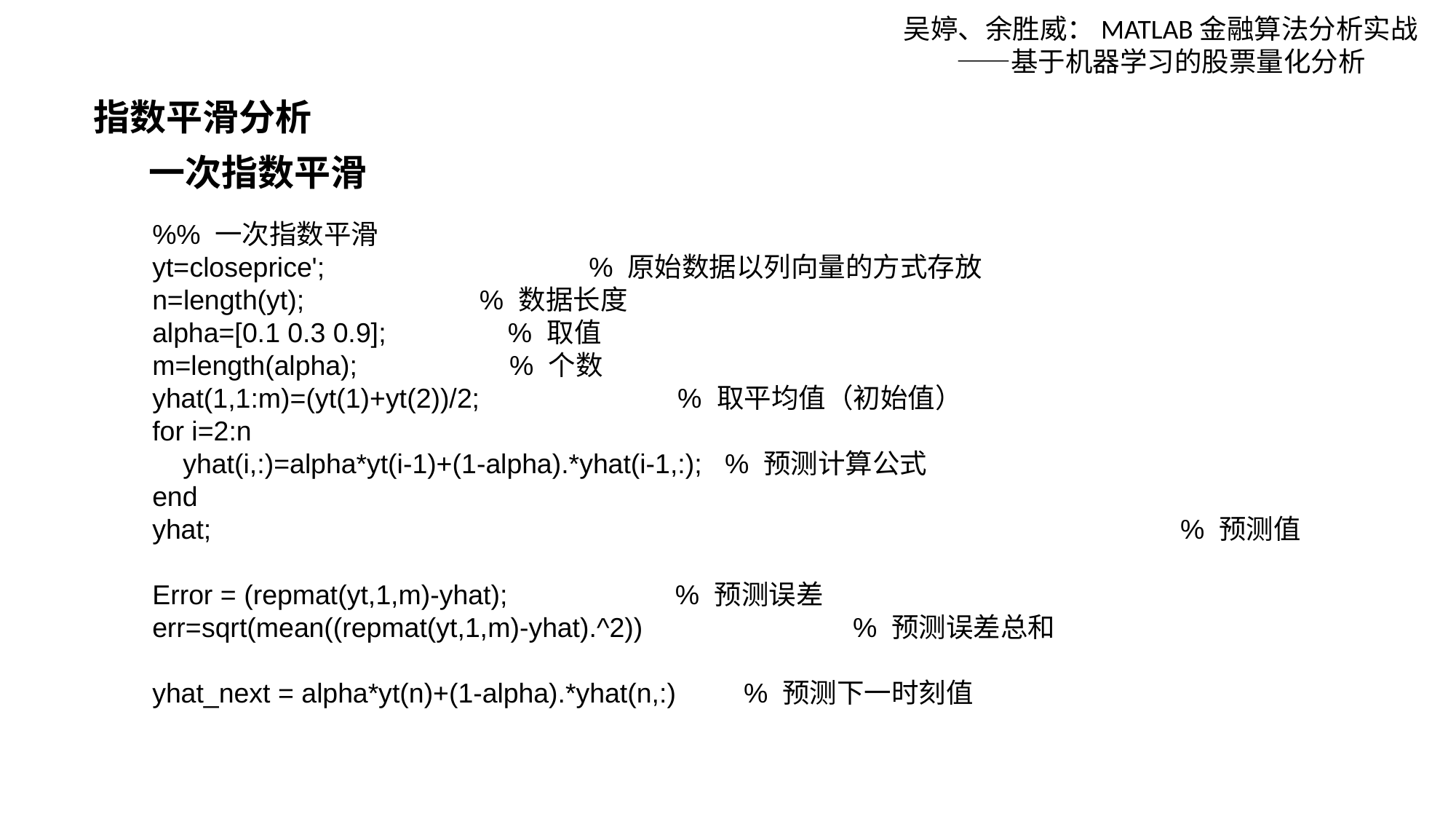

吴婷、余胜威：MATLAB金融算法分析实战——基于机器学习的股票量化分析
指数平滑分析
一次指数平滑
%% 一次指数平滑
yt=closeprice'; 		            	% 原始数据以列向量的方式存放
n=length(yt);                       % 数据长度
alpha=[0.1 0.3 0.9];                % 取值
m=length(alpha);                    % 个数
yhat(1,1:m)=(yt(1)+yt(2))/2;                          % 取平均值（初始值）
for i=2:n
    yhat(i,:)=alpha*yt(i-1)+(1-alpha).*yhat(i-1,:);   % 预测计算公式
end
yhat;									      % 预测值

Error = (repmat(yt,1,m)-yhat);                      % 预测误差
err=sqrt(mean((repmat(yt,1,m)-yhat).^2))		      % 预测误差总和

yhat_next = alpha*yt(n)+(1-alpha).*yhat(n,:)	      % 预测下一时刻值